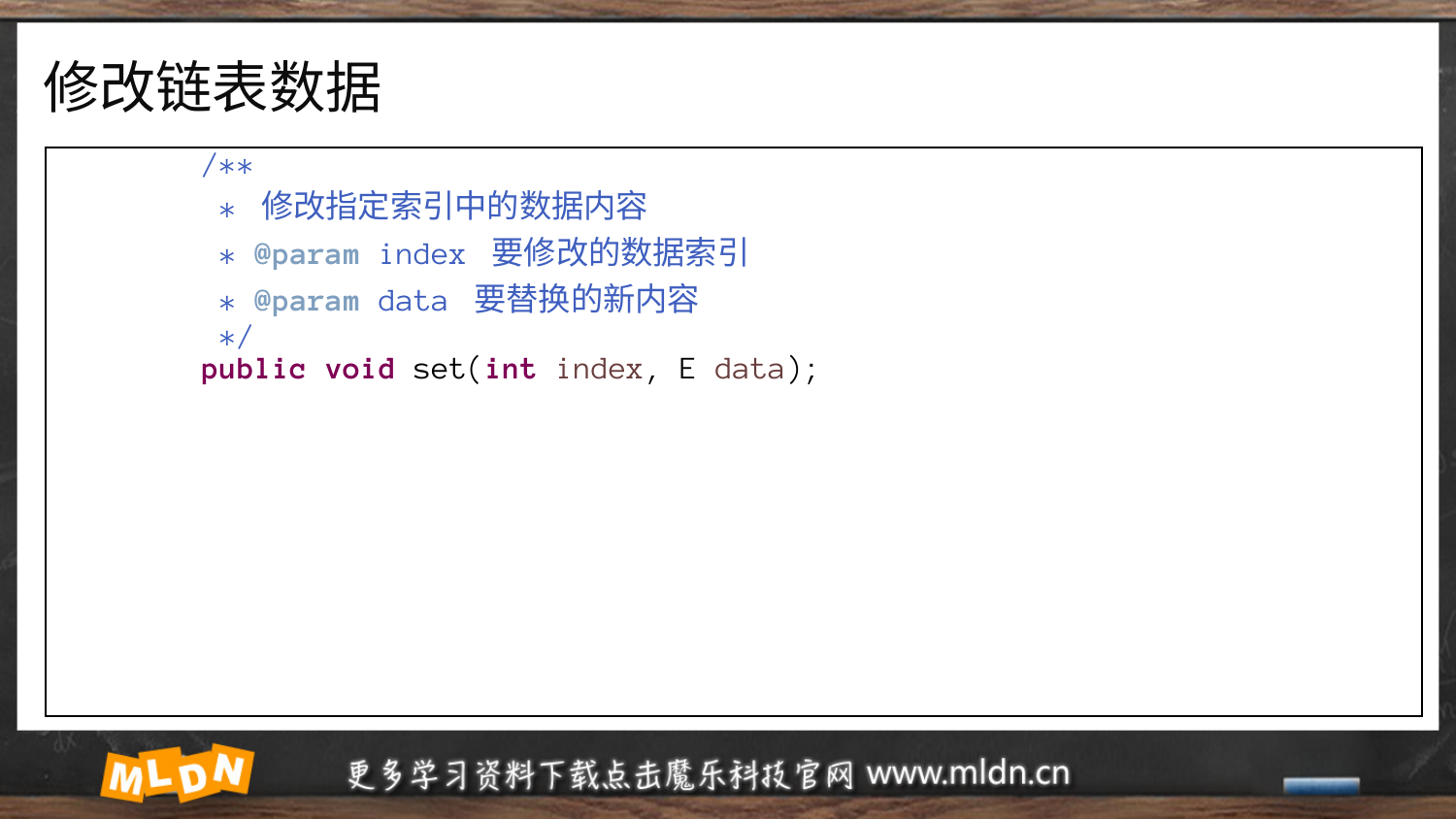

# 修改链表数据
| /\*\* \* 修改指定索引中的数据内容 \* @param index 要修改的数据索引 \* @param data 要替换的新内容 \*/ public void set(int index, E data); |
| --- |